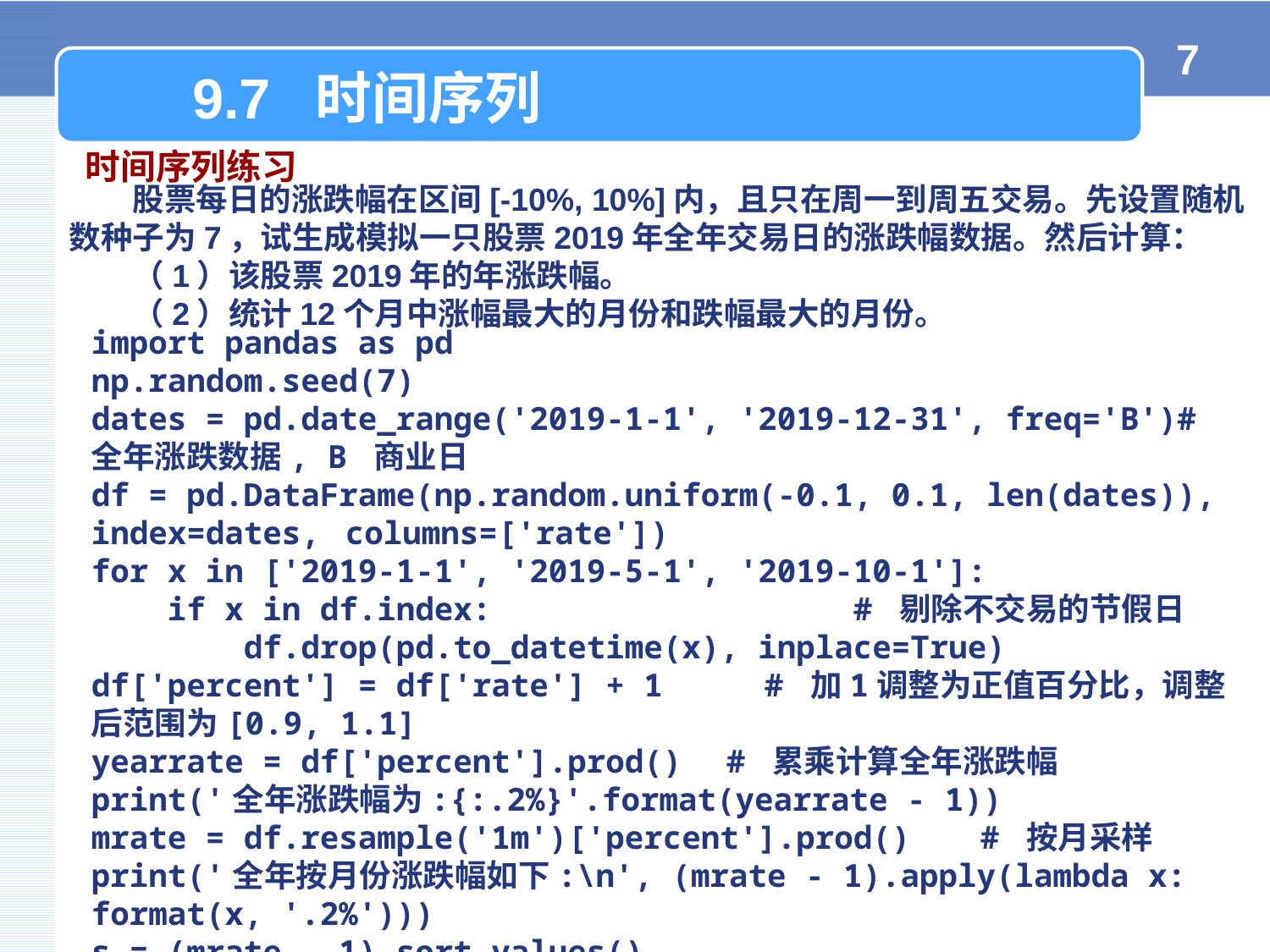

7
9.7  时间序列
时间序列练习

股票每日的涨跌幅在区间[-10%, 10%]内，且只在周一到周五交易。先设置随机数种子为7，试生成模拟一只股票2019年全年交易日的涨跌幅数据。然后计算：
（1）该股票2019年的年涨跌幅。
（2）统计12个月中涨幅最大的月份和跌幅最大的月份。
import pandas as pd
np.random.seed(7)
dates = pd.date_range('2019-1-1', '2019-12-31', freq='B')# 全年涨跌数据, B 商业日
df = pd.DataFrame(np.random.uniform(-0.1, 0.1, len(dates)), index=dates, 	columns=['rate'])
for x in ['2019-1-1', '2019-5-1', '2019-10-1']:
    if x in df.index:			# 剔除不交易的节假日
        df.drop(pd.to_datetime(x), inplace=True)
df['percent'] = df['rate'] + 1	  # 加1调整为正值百分比，调整后范围为[0.9, 1.1]
yearrate = df['percent'].prod()	# 累乘计算全年涨跌幅
print('全年涨跌幅为:{:.2%}'.format(yearrate - 1))
mrate = df.resample('1m')['percent'].prod()	# 按月采样
print('全年按月份涨跌幅如下:\n', (mrate - 1).apply(lambda x: format(x, '.2%')))
s = (mrate - 1).sort_values()
print('跌幅最大的月份是:', str(s.index[0])[:7])
print('涨幅最大的月份是:', str(s.index[-1])[:7])